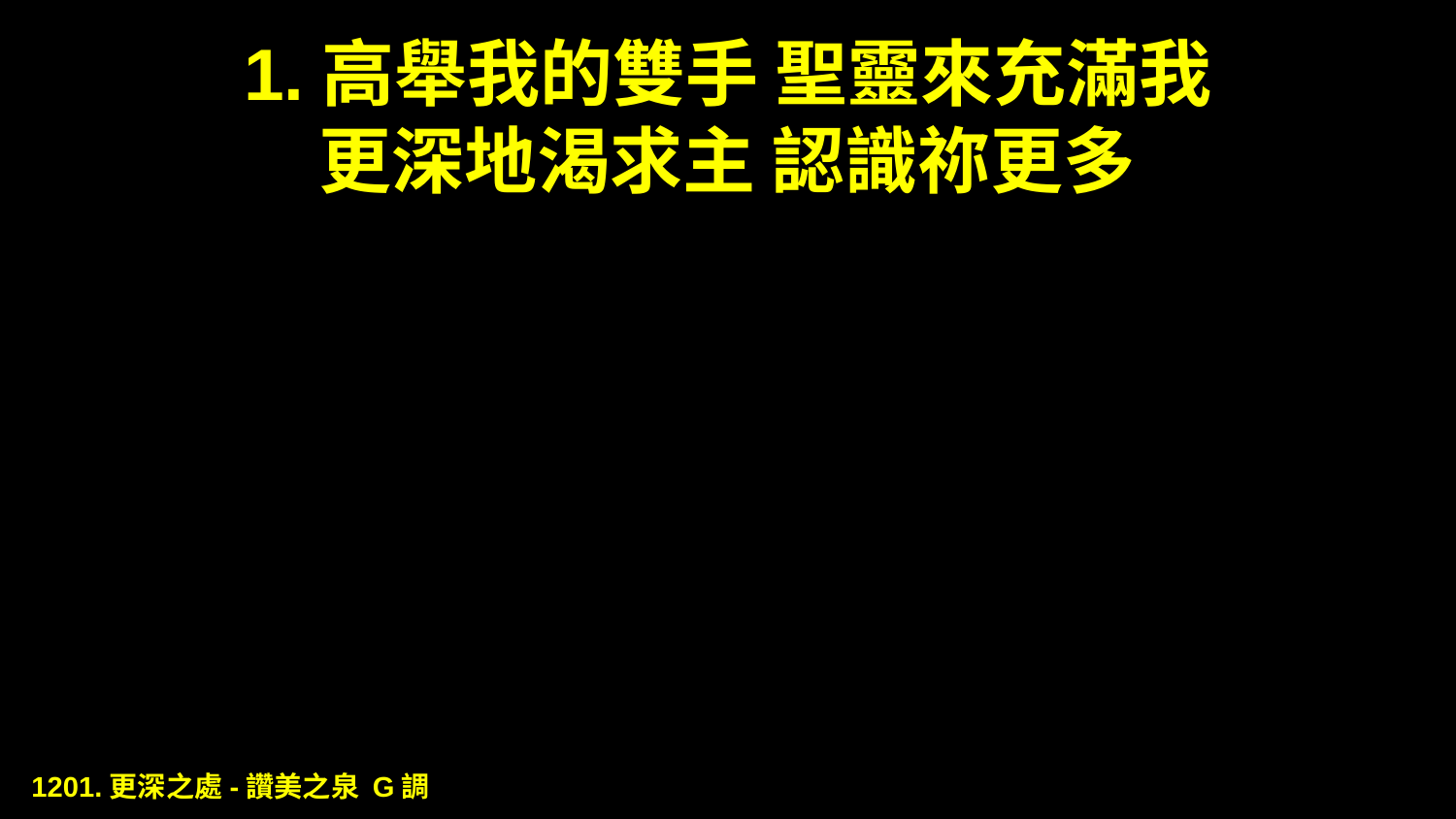

# 1.高舉我的雙手 聖靈來充滿我 更深地渴求主 認識祢更多
1201.更深之處-讚美之泉 G調